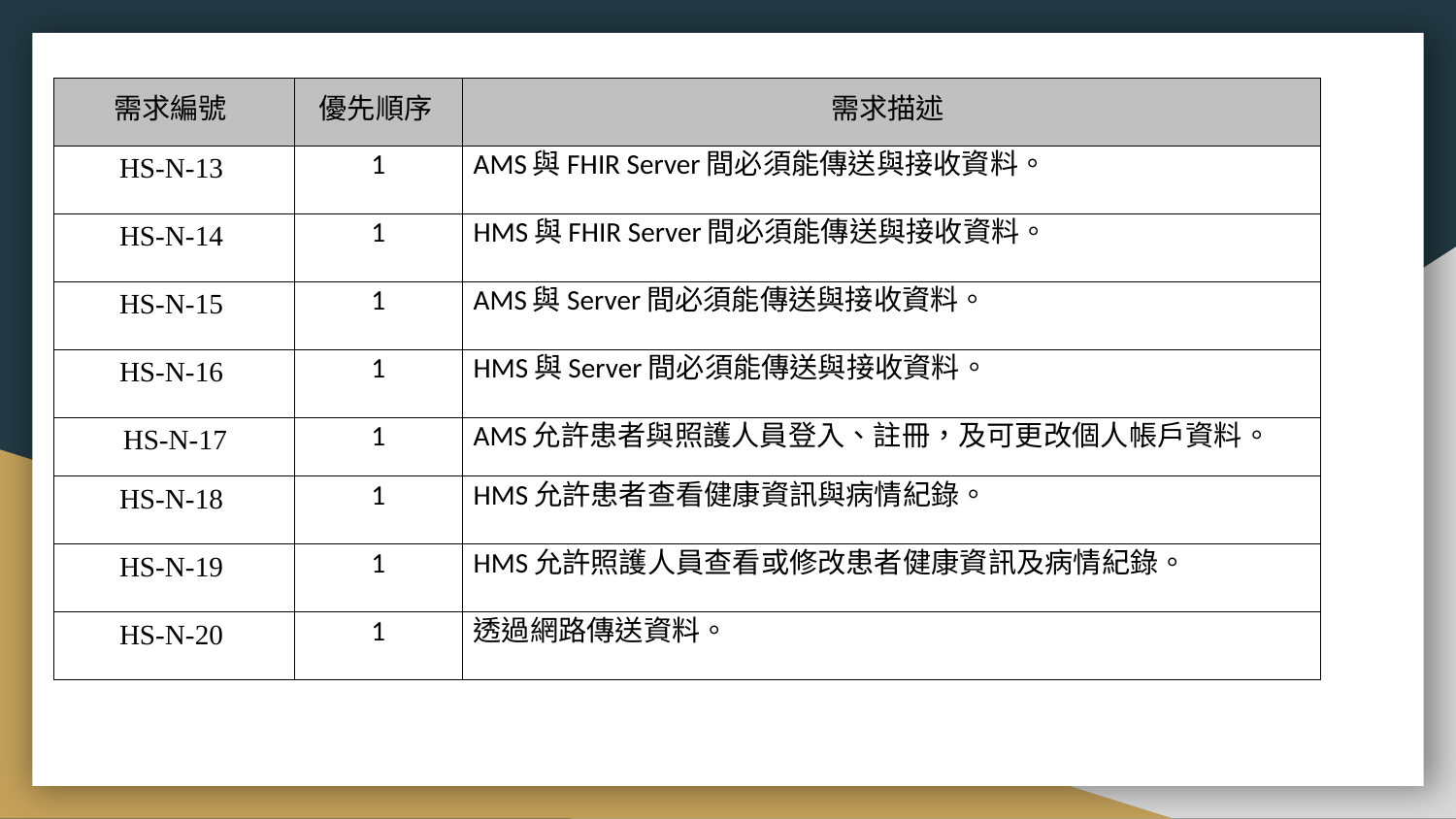

| 需求編號 | 優先順序 | 需求描述 |
| --- | --- | --- |
| HS-N-13 | 1 | AMS與FHIR Server間必須能傳送與接收資料。 |
| HS-N-14 | 1 | HMS與FHIR Server間必須能傳送與接收資料。 |
| HS-N-15 | 1 | AMS與Server間必須能傳送與接收資料。 |
| HS-N-16 | 1 | HMS與Server間必須能傳送與接收資料。 |
| HS-N-17 | 1 | AMS允許患者與照護人員登入、註冊，及可更改個人帳戶資料。 |
| HS-N-18 | 1 | HMS允許患者查看健康資訊與病情紀錄。 |
| HS-N-19 | 1 | HMS允許照護人員查看或修改患者健康資訊及病情紀錄。 |
| HS-N-20 | 1 | 透過網路傳送資料。 |